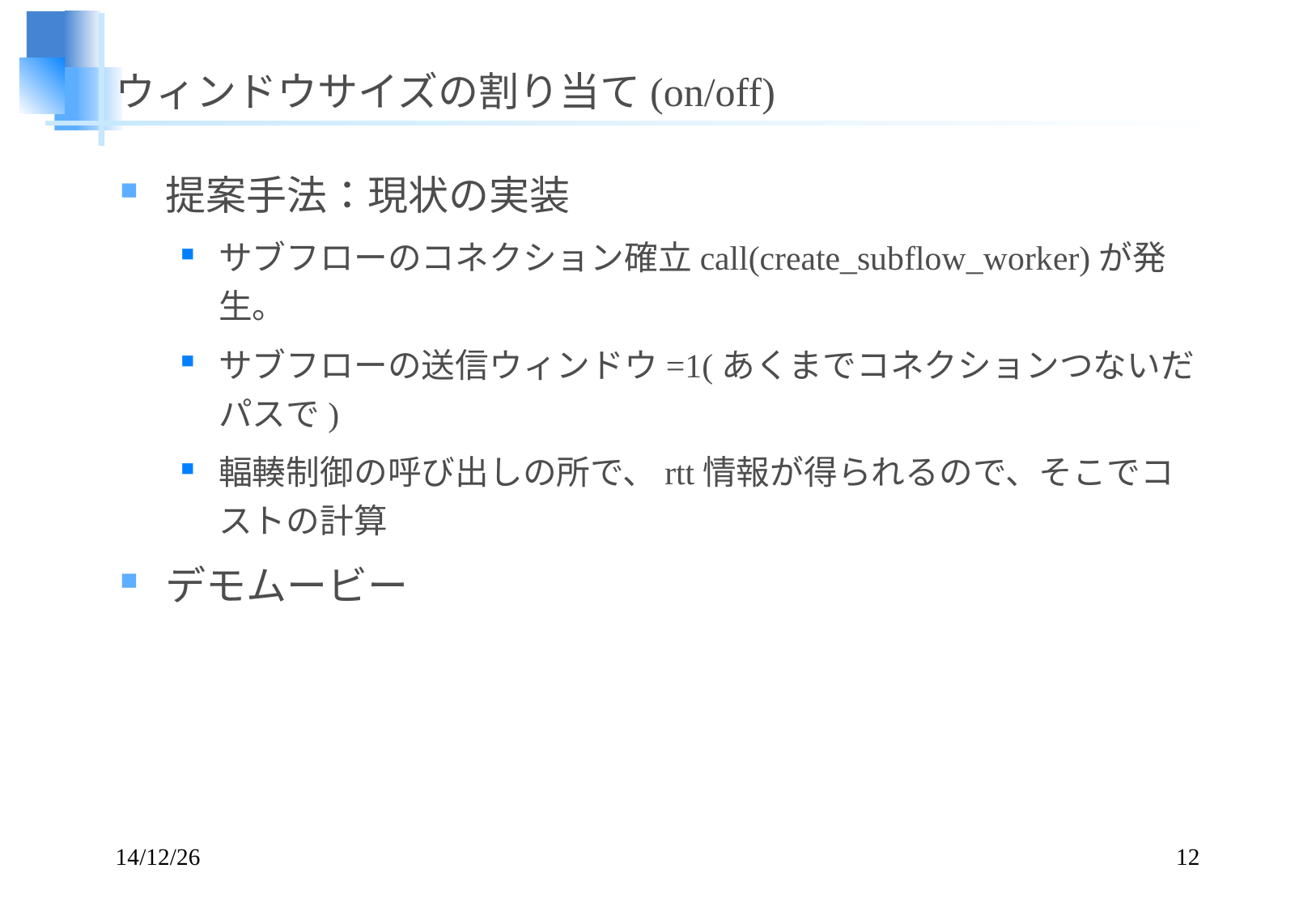

# ウィンドウサイズの割り当て(on/off)
提案手法：現状の実装
サブフローのコネクション確立call(create_subflow_worker)が発生。
サブフローの送信ウィンドウ=1(あくまでコネクションつないだパスで)
輻輳制御の呼び出しの所で、rtt情報が得られるので、そこでコストの計算
デモムービー
14/12/26
12